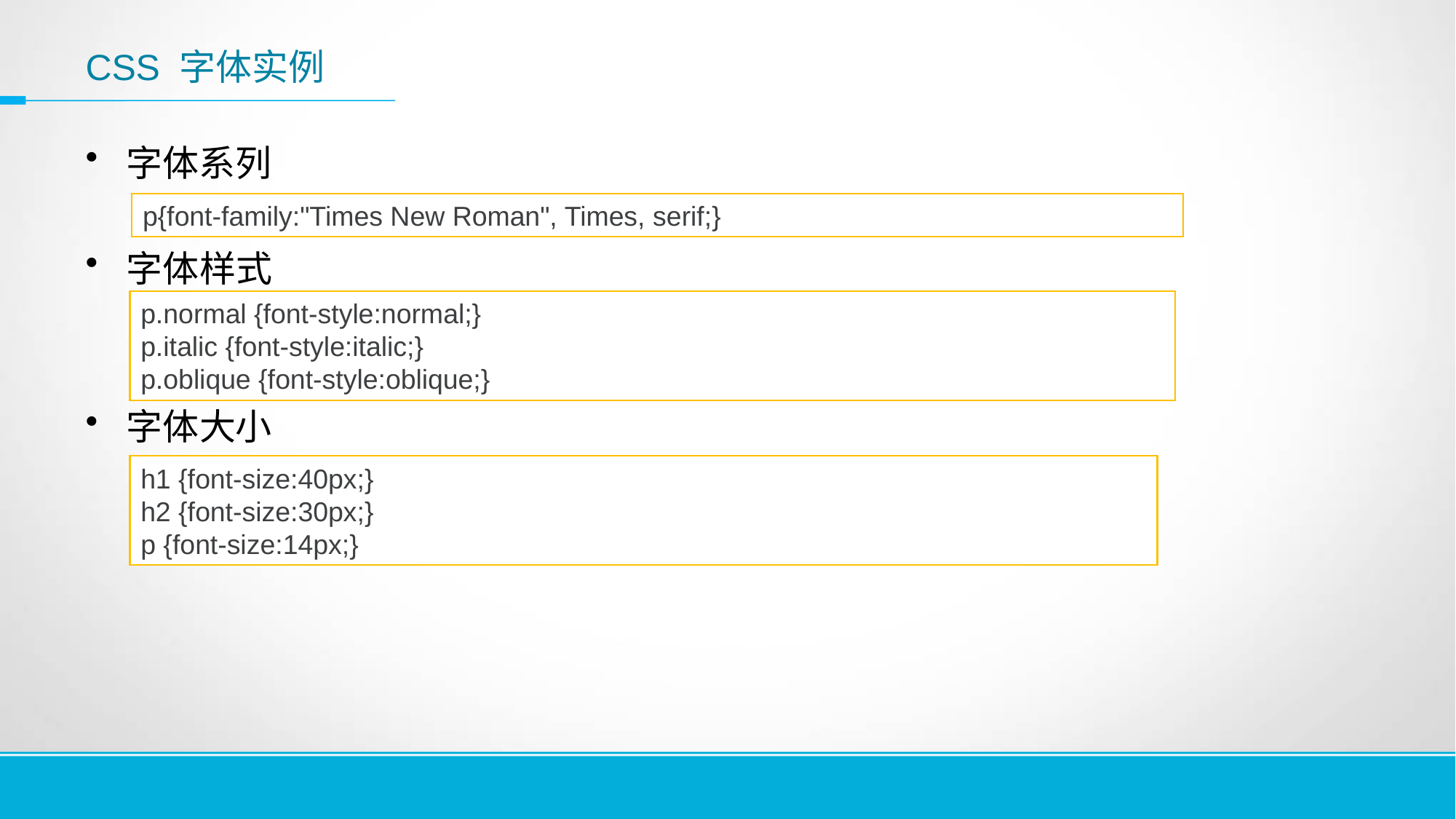

# CSS 字体实例
字体系列

字体样式

字体大小
p{font-family:"Times New Roman", Times, serif;}
p.normal {font-style:normal;}
p.italic {font-style:italic;}
p.oblique {font-style:oblique;}
h1 {font-size:40px;}
h2 {font-size:30px;}
p {font-size:14px;}